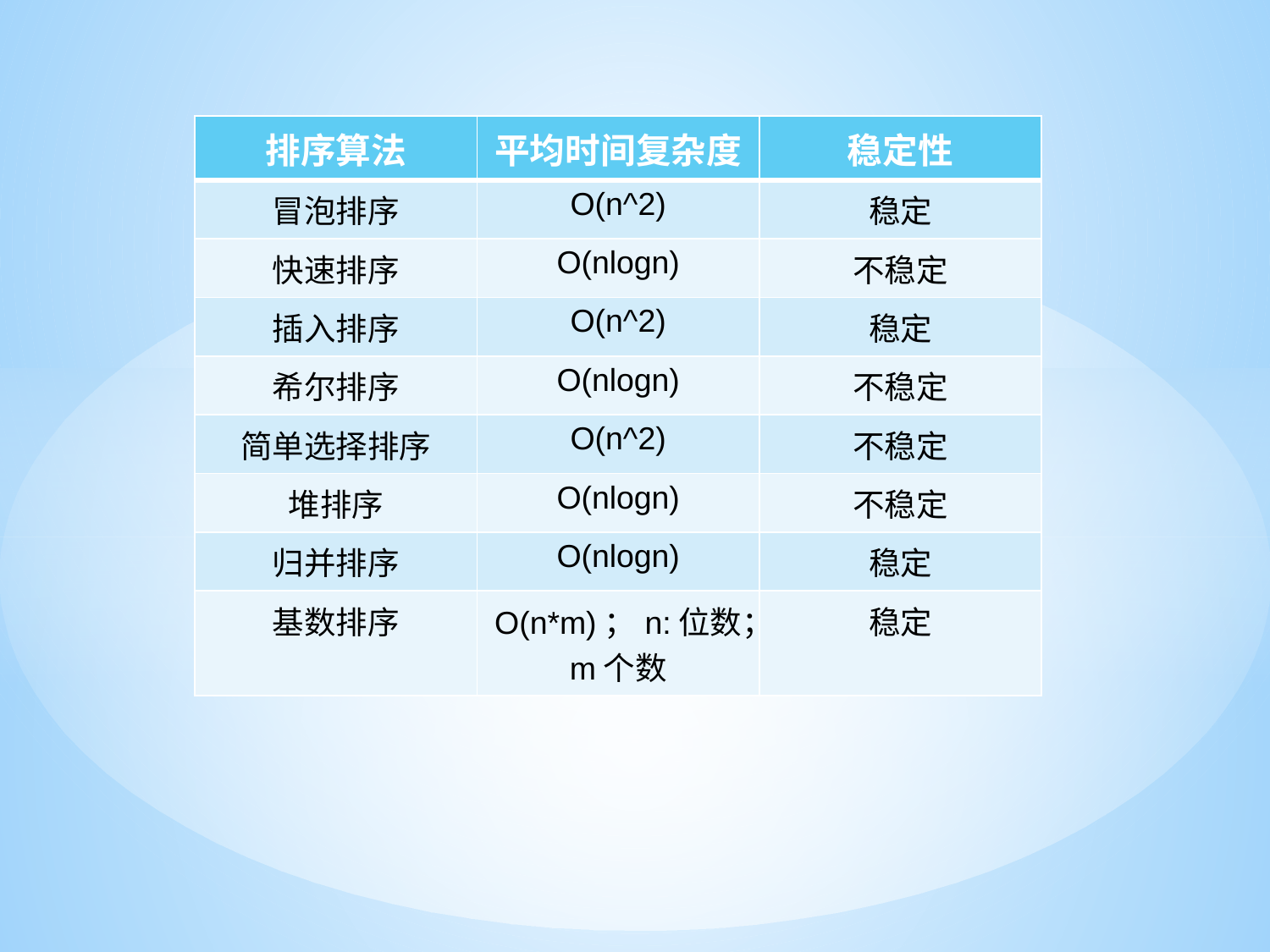

| 排序算法 | 平均时间复杂度 | 稳定性 |
| --- | --- | --- |
| 冒泡排序 | O(n^2) | 稳定 |
| 快速排序 | O(nlogn) | 不稳定 |
| 插入排序 | O(n^2) | 稳定 |
| 希尔排序 | O(nlogn) | 不稳定 |
| 简单选择排序 | O(n^2) | 不稳定 |
| 堆排序 | O(nlogn) | 不稳定 |
| 归并排序 | O(nlogn) | 稳定 |
| 基数排序 | O(n\*m)；n:位数；m个数 | 稳定 |